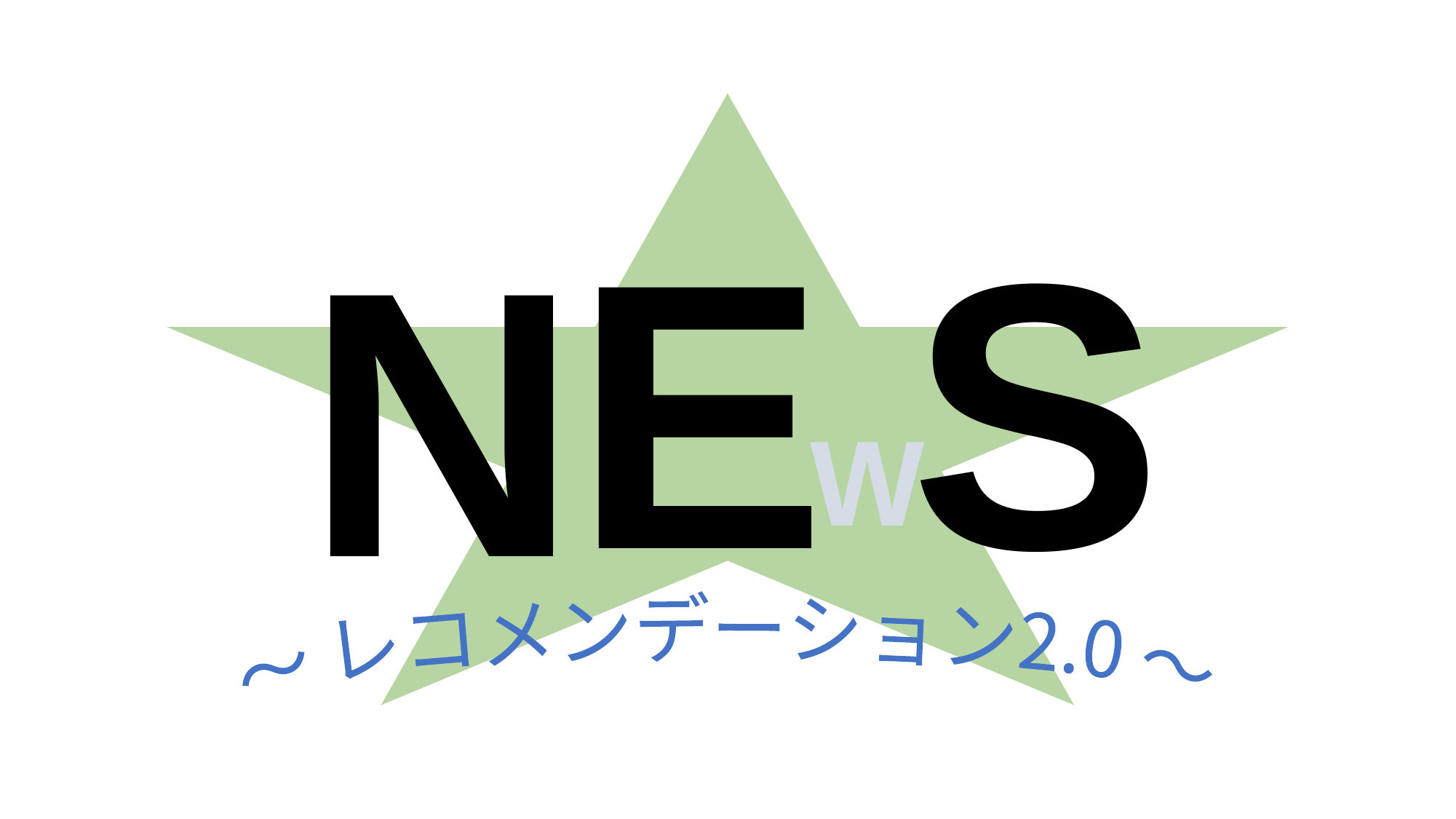

E
S
N
W
～ レコメンデーション2.0 ～